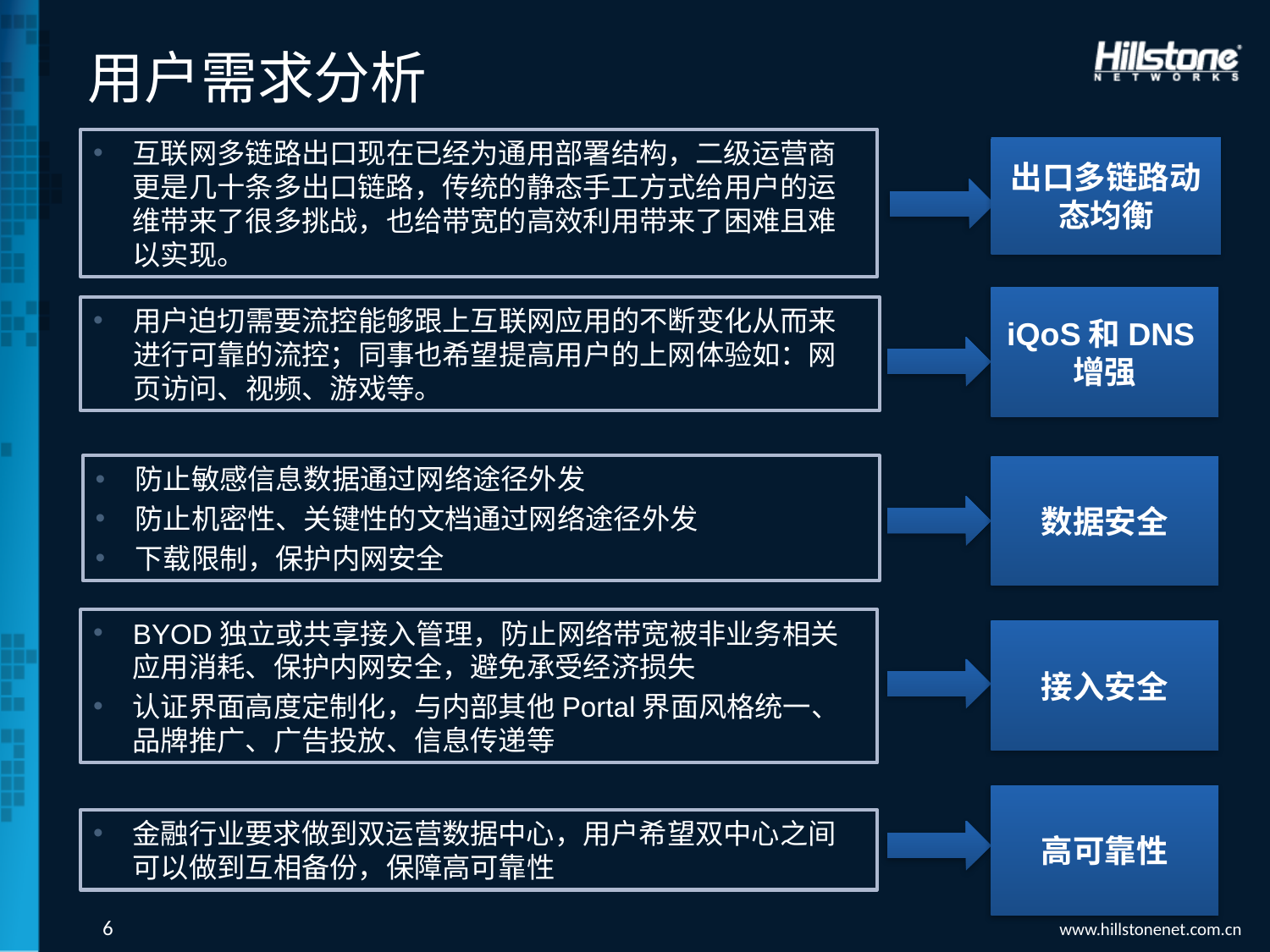

# 用户需求分析
互联网多链路出口现在已经为通用部署结构，二级运营商更是几十条多出口链路，传统的静态手工方式给用户的运维带来了很多挑战，也给带宽的高效利用带来了困难且难以实现。
出口多链路动态均衡

iQoS和DNS增强

用户迫切需要流控能够跟上互联网应用的不断变化从而来  进行可靠的流控；同事也希望提高用户的上网体验如：网 页访问、视频、游戏等。
防止敏感信息数据通过网络途径外发
防止机密性、关键性的文档通过网络途径外发
下载限制，保护内网安全
数据安全

BYOD独立或共享接入管理，防止网络带宽被非业务相关应用消耗、保护内网安全，避免承受经济损失
认证界面高度定制化，与内部其他Portal界面风格统一、品牌推广、广告投放、信息传递等
接入安全

高可靠性

金融行业要求做到双运营数据中心，用户希望双中心之间可以做到互相备份，保障高可靠性